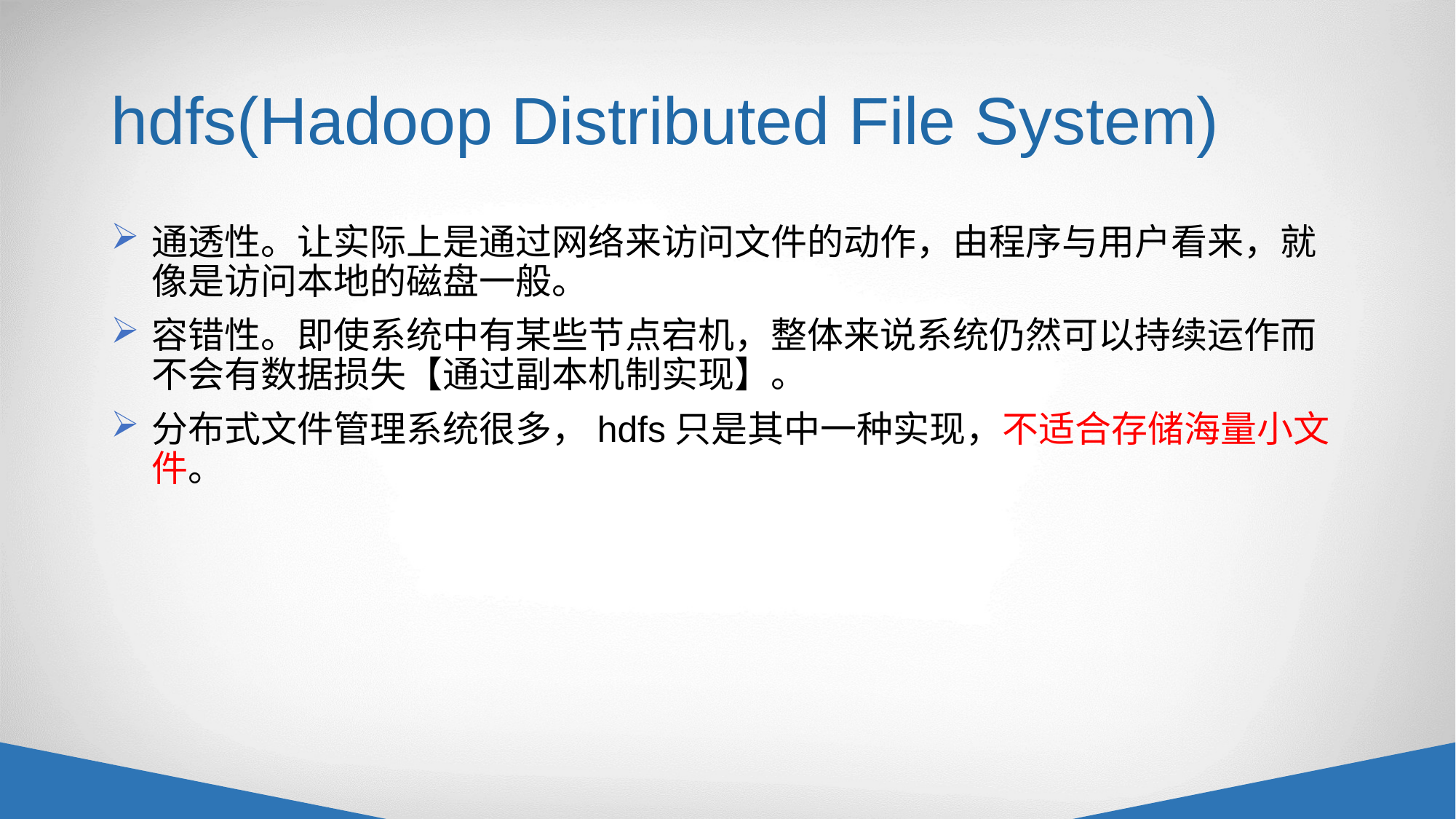

# hdfs(Hadoop Distributed File System)
通透性。让实际上是通过网络来访问文件的动作，由程序与用户看来，就像是访问本地的磁盘一般。
容错性。即使系统中有某些节点宕机，整体来说系统仍然可以持续运作而不会有数据损失【通过副本机制实现】。
分布式文件管理系统很多，hdfs只是其中一种实现，不适合存储海量小文件。